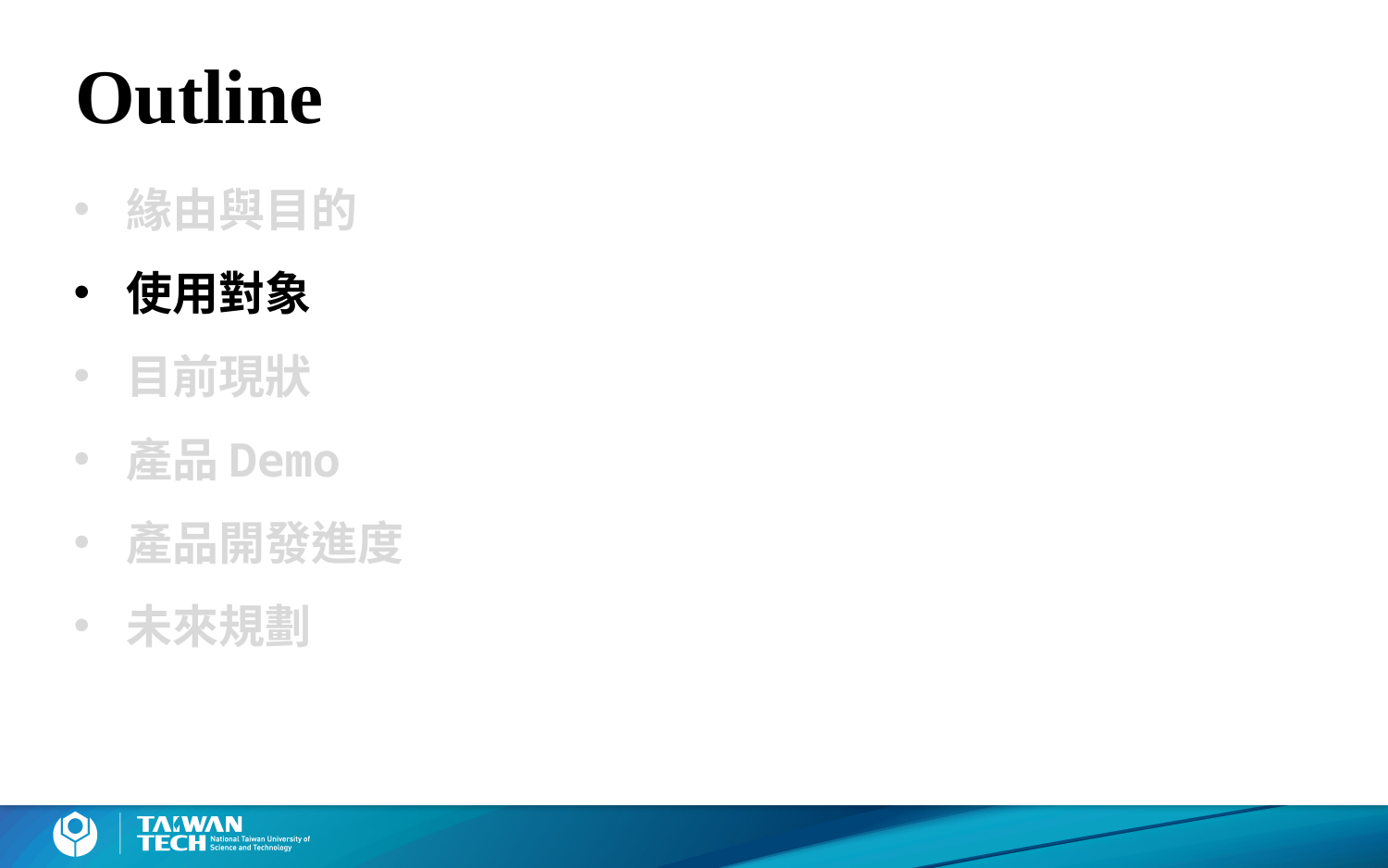

Outline
緣由與目的
使用對象
目前現狀
產品Demo
產品開發進度
未來規劃